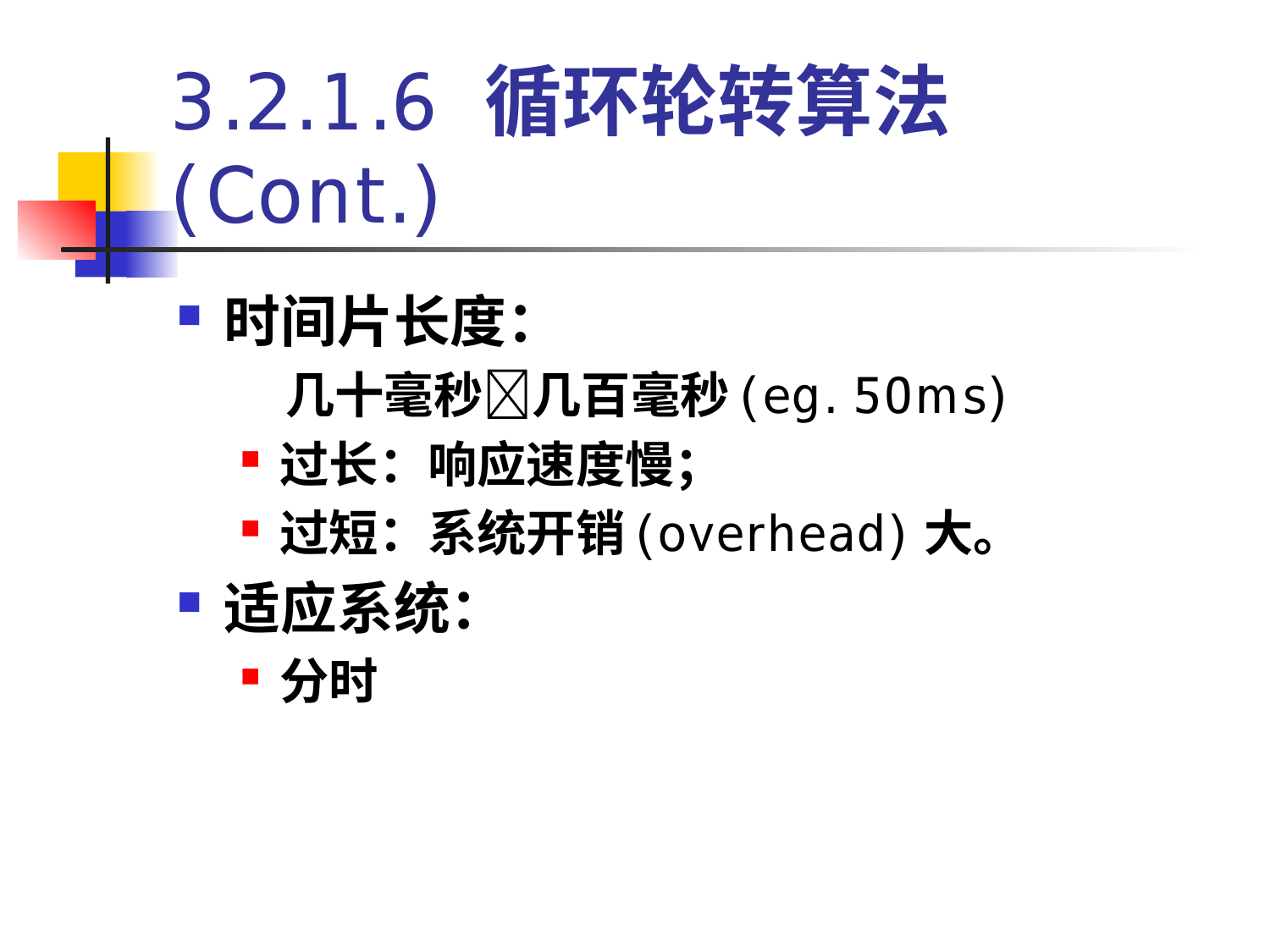

# 3.2.1.6 循环轮转算法 (Cont.)
时间片长度：
   几十毫秒∼几百毫秒(eg. 50ms)
过长：响应速度慢；
过短：系统开销(overhead)大。
适应系统：
分时